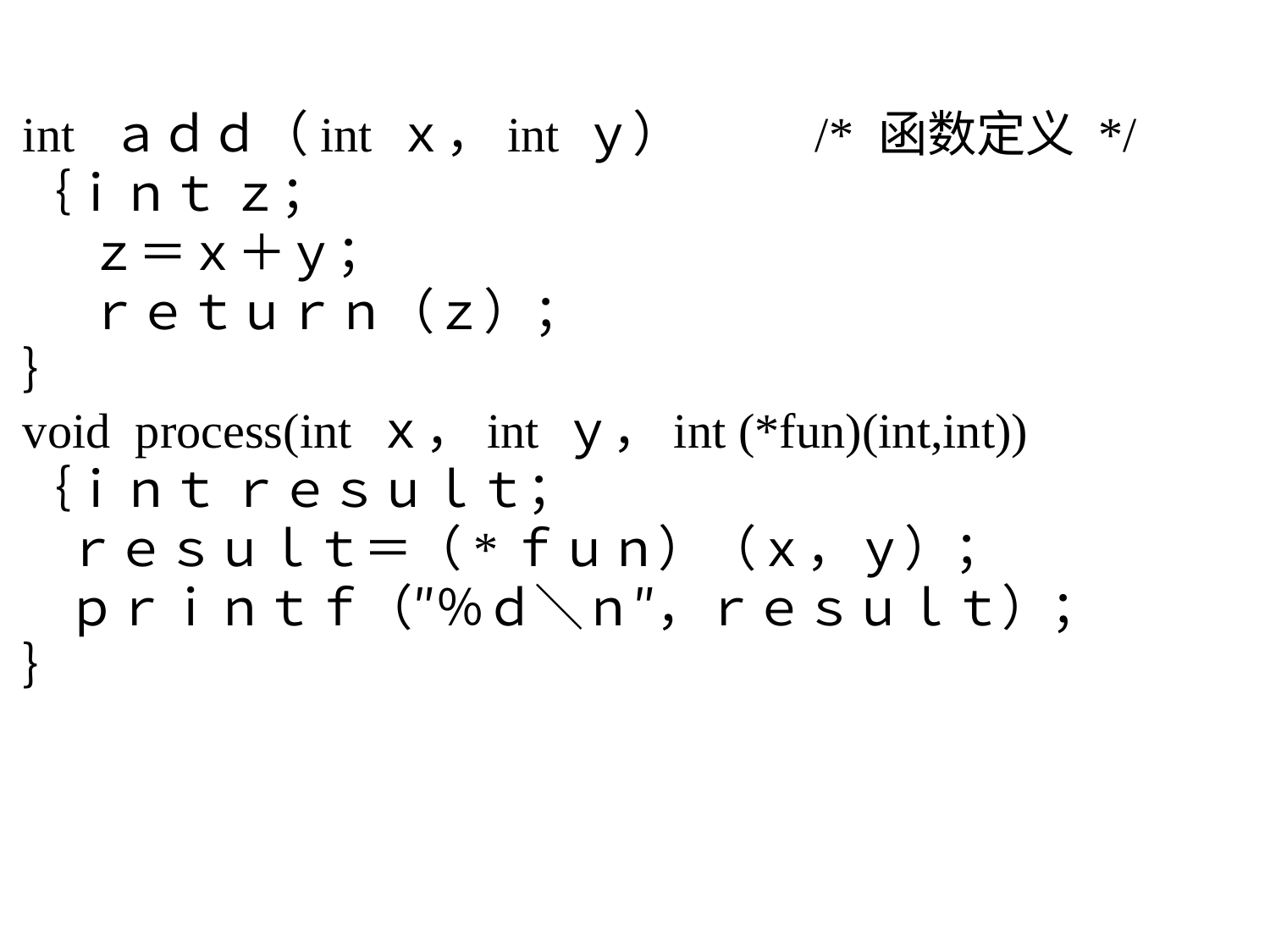

int  ａｄｄ（int ｘ，int ｙ）           /* 函数定义 */
｛ｉｎｔ ｚ；
     ｚ＝ｘ＋ｙ；
     ｒｅｔｕｒｎ（ｚ）；
｝
void  process(int ｘ，int ｙ，int (*fun)(int,int))
｛ｉｎｔ ｒｅｓｕｌｔ；
   ｒｅｓｕｌｔ＝（*ｆｕｎ）（ｘ，ｙ）；
   ｐｒｉｎｔｆ（″％ｄ＼ｎ″，ｒｅｓｕｌｔ）；
｝